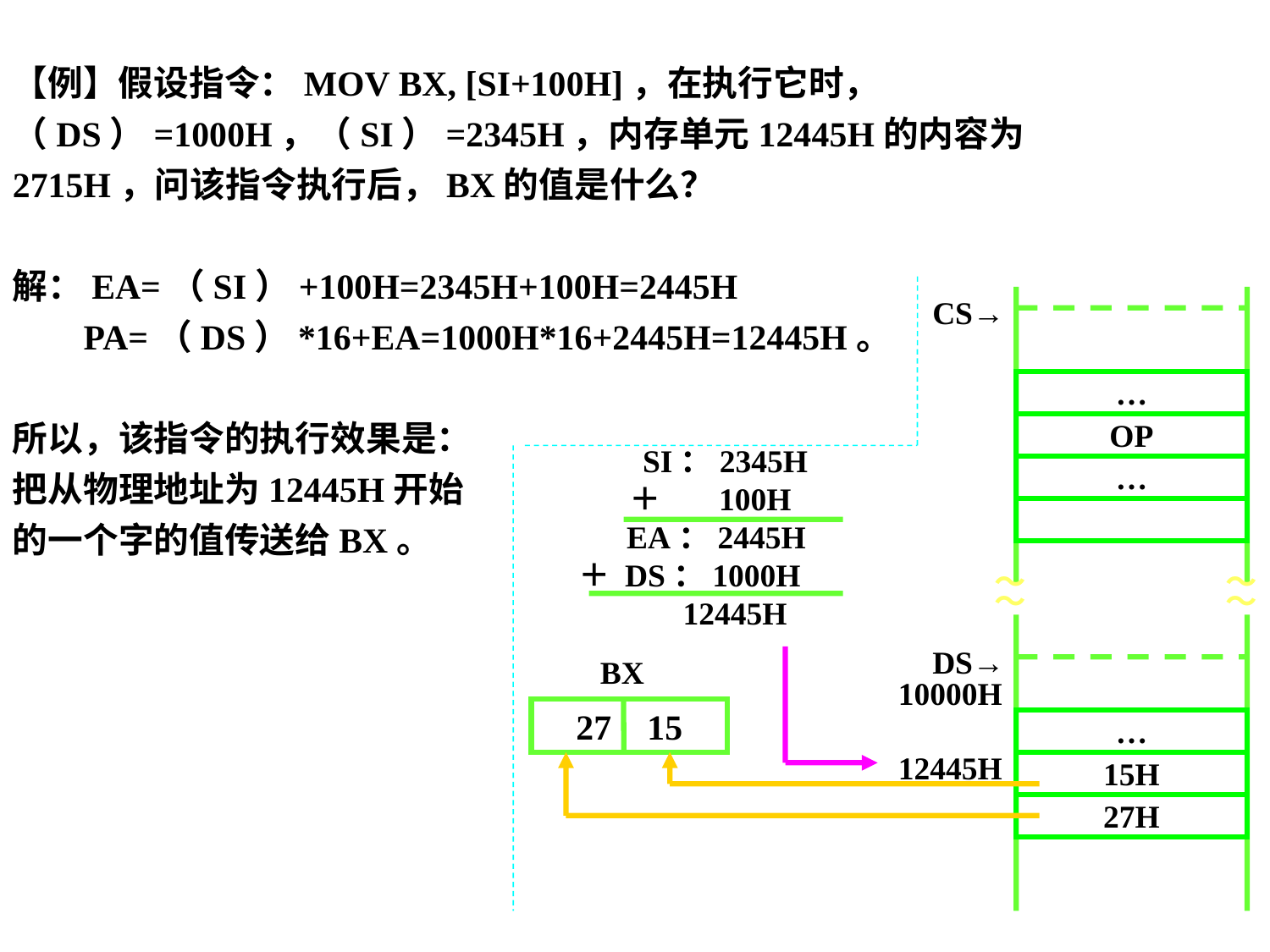

【例】假设指令：MOV BX, [SI+100H]，在执行它时，（DS）=1000H，（SI）=2345H，内存单元12445H的内容为2715H，问该指令执行后，BX的值是什么？

解：EA=（SI）+100H=2345H+100H=2445H
        PA=（DS）*16+EA=1000H*16+2445H=12445H。

所以，该指令的执行效果是：
把从物理地址为12445H开始
的一个字的值传送给BX。

           CS→

…
OP
        SI：2345H
      ＋       100H
      EA：2445H
＋ DS：1000H
             12445H
…

～
～
～
～

           DS→
       BX

 10000H
27    15

…
 12445H

15H

27H